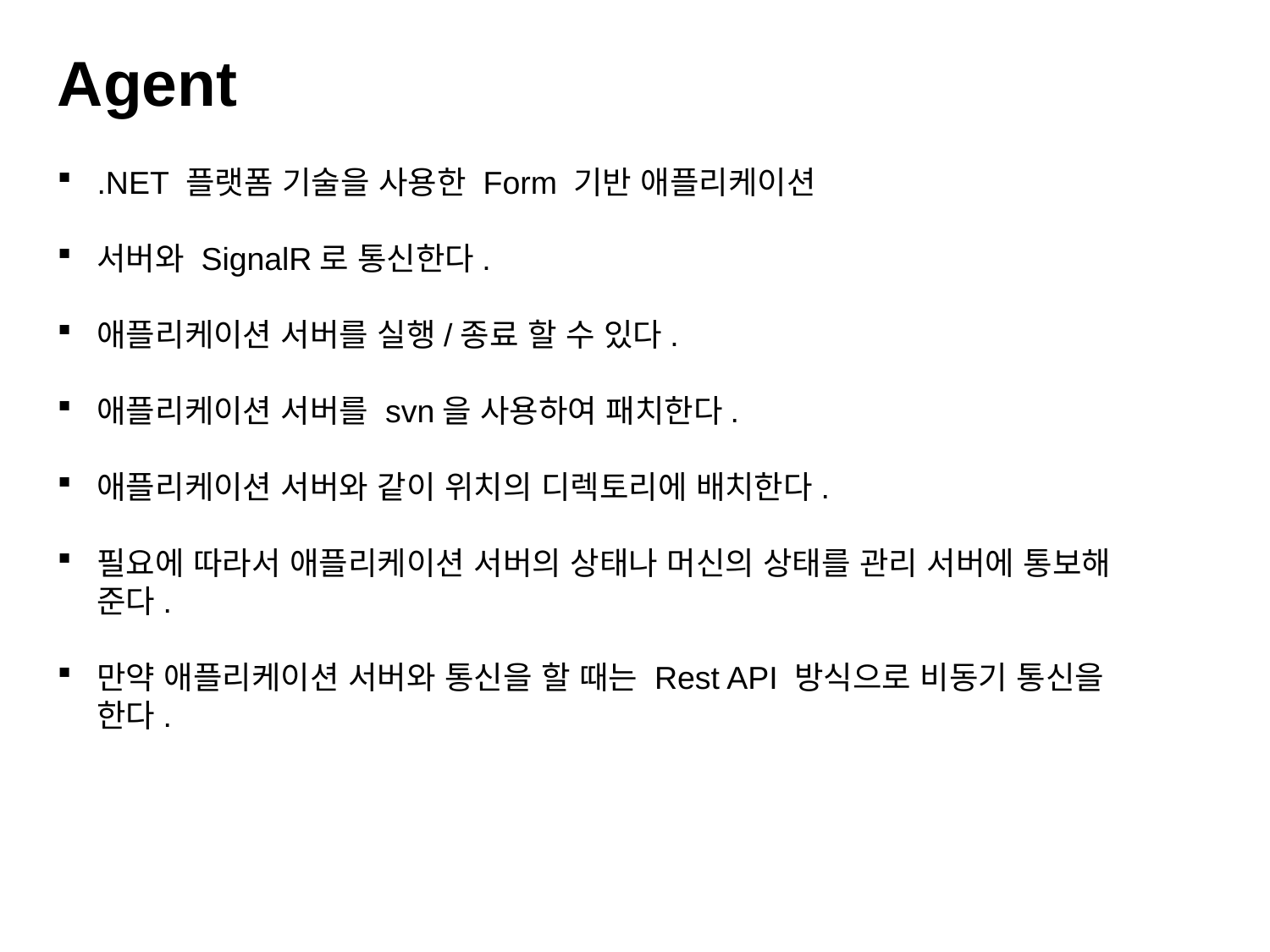

Agent
.NET 플랫폼 기술을 사용한 Form 기반 애플리케이션
서버와 SignalR로 통신한다.
애플리케이션 서버를 실행/종료 할 수 있다.
애플리케이션 서버를 svn을 사용하여 패치한다.
애플리케이션 서버와 같이 위치의 디렉토리에 배치한다.
필요에 따라서 애플리케이션 서버의 상태나 머신의 상태를 관리 서버에 통보해 준다.
만약 애플리케이션 서버와 통신을 할 때는 Rest API 방식으로 비동기 통신을 한다.